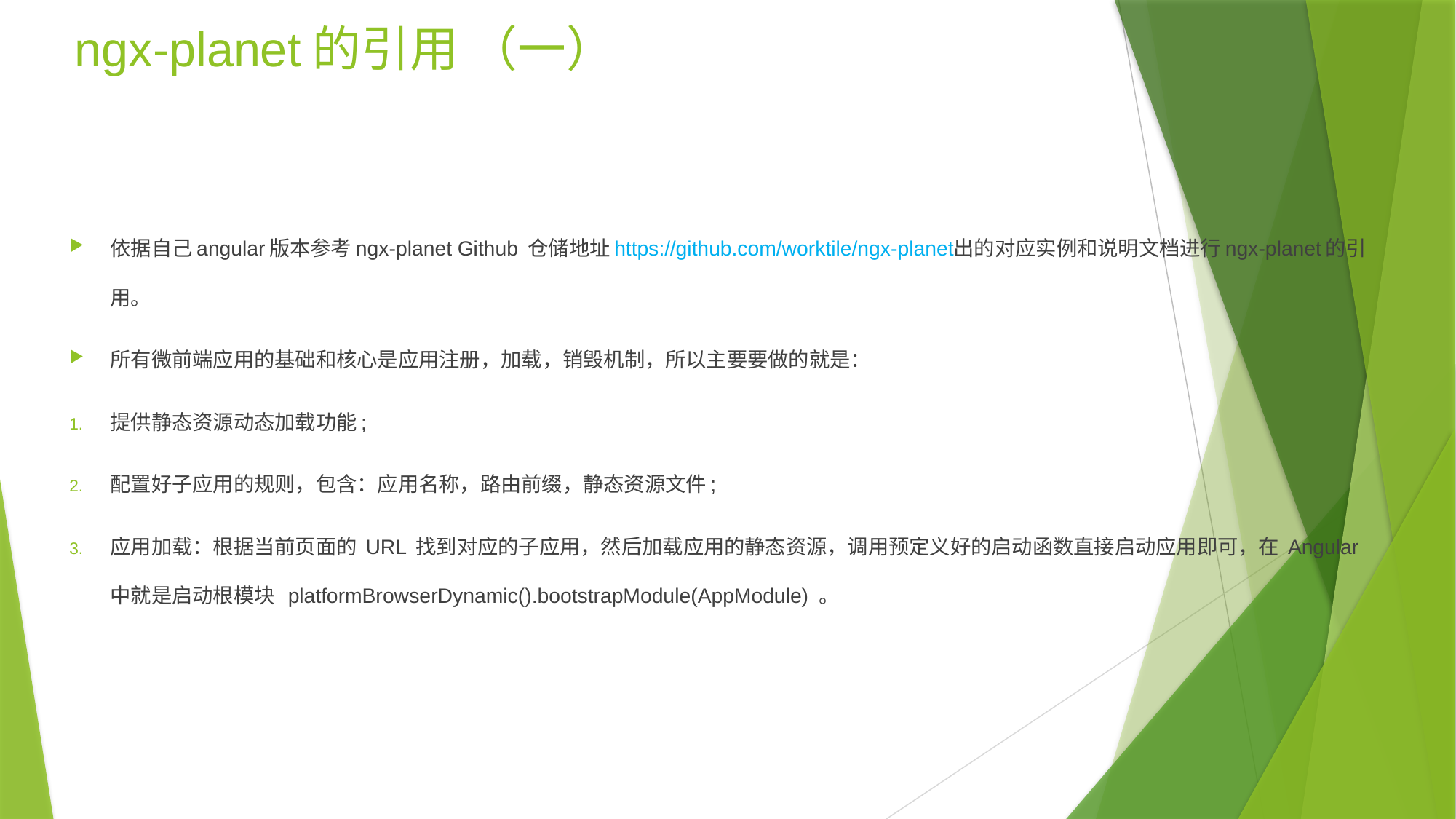

# ngx-planet的引用 （一）
依据自己angular版本参考ngx-planet Github 仓储地址https://github.com/worktile/ngx-planet出的对应实例和说明文档进行ngx-planet的引用。
所有微前端应用的基础和核心是应用注册，加载，销毁机制，所以主要要做的就是：
提供静态资源动态加载功能;
配置好子应用的规则，包含：应用名称，路由前缀，静态资源文件;
应用加载：根据当前页面的 URL 找到对应的子应用，然后加载应用的静态资源，调用预定义好的启动函数直接启动应用即可，在 Angular 中就是启动根模块  platformBrowserDynamic().bootstrapModule(AppModule) 。